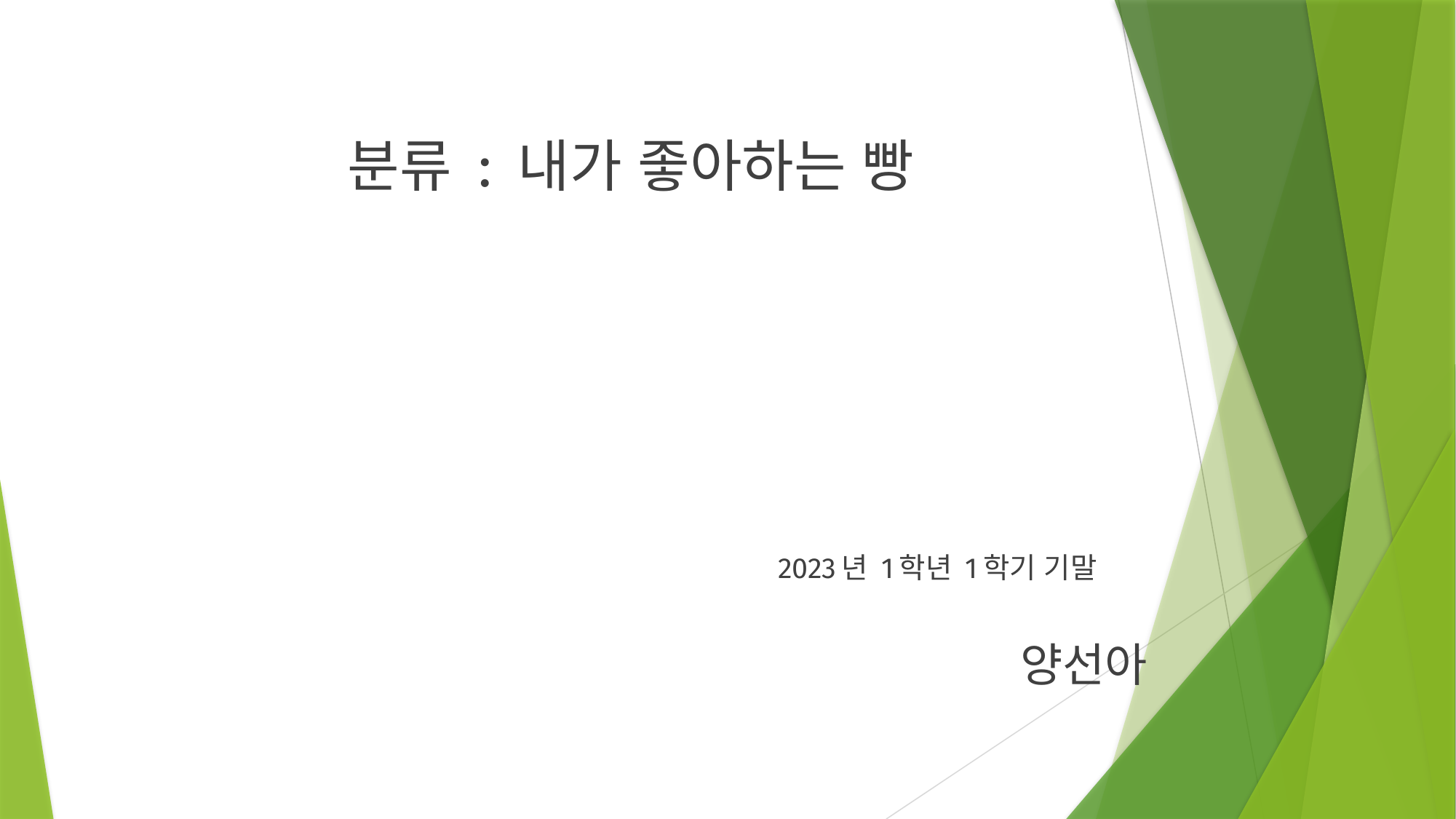

분류 : 내가 좋아하는 빵
2023년 1학년 1학기 기말
양선아